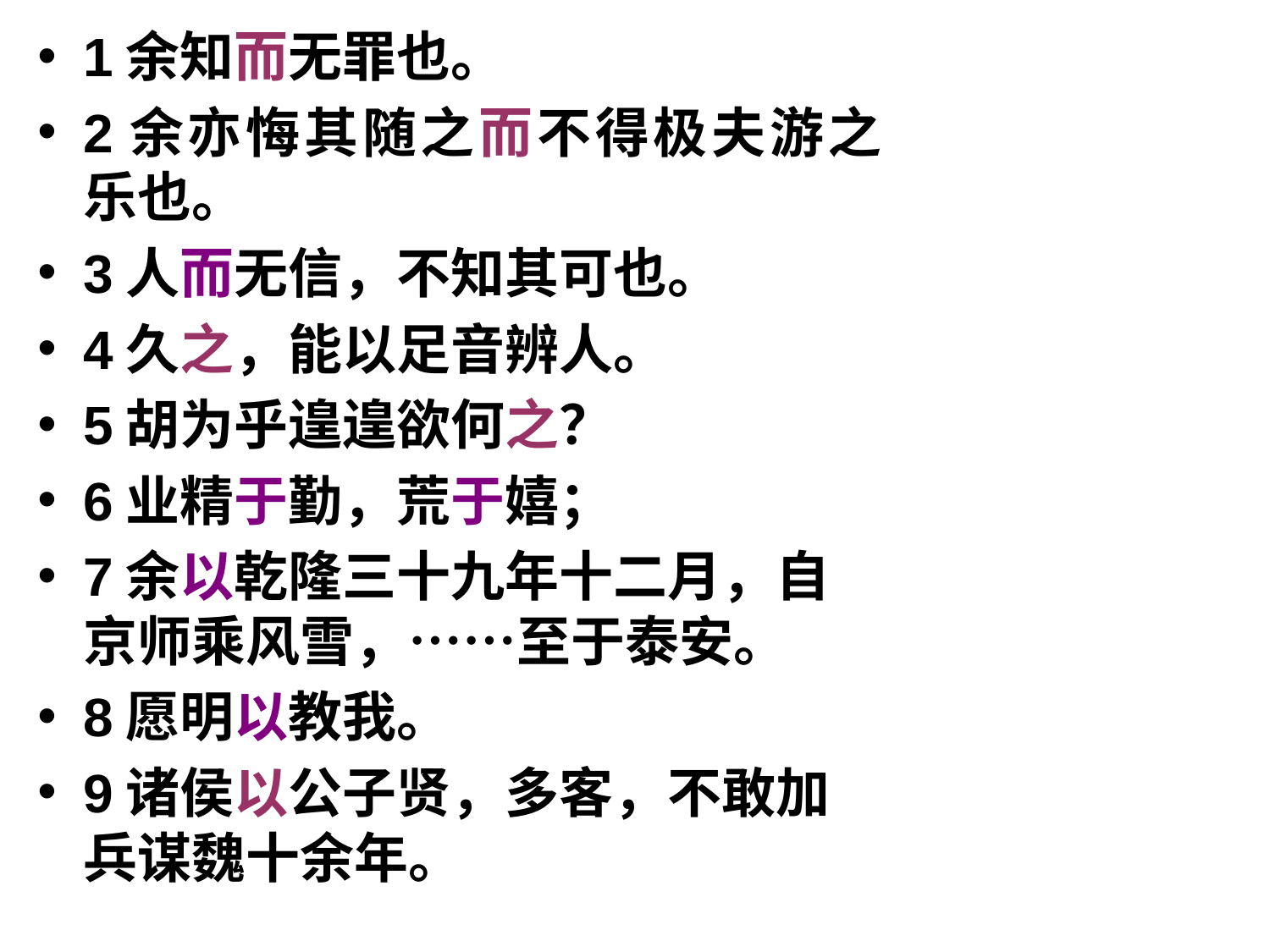

1余知而无罪也。
2余亦悔其随之而不得极夫游之乐也。
3人而无信，不知其可也。
4久之，能以足音辨人。
5胡为乎遑遑欲何之？
6业精于勤，荒于嬉；
7余以乾隆三十九年十二月，自京师乘风雪，……至于泰安。
8愿明以教我。
9诸侯以公子贤，多客，不敢加兵谋魏十余年。